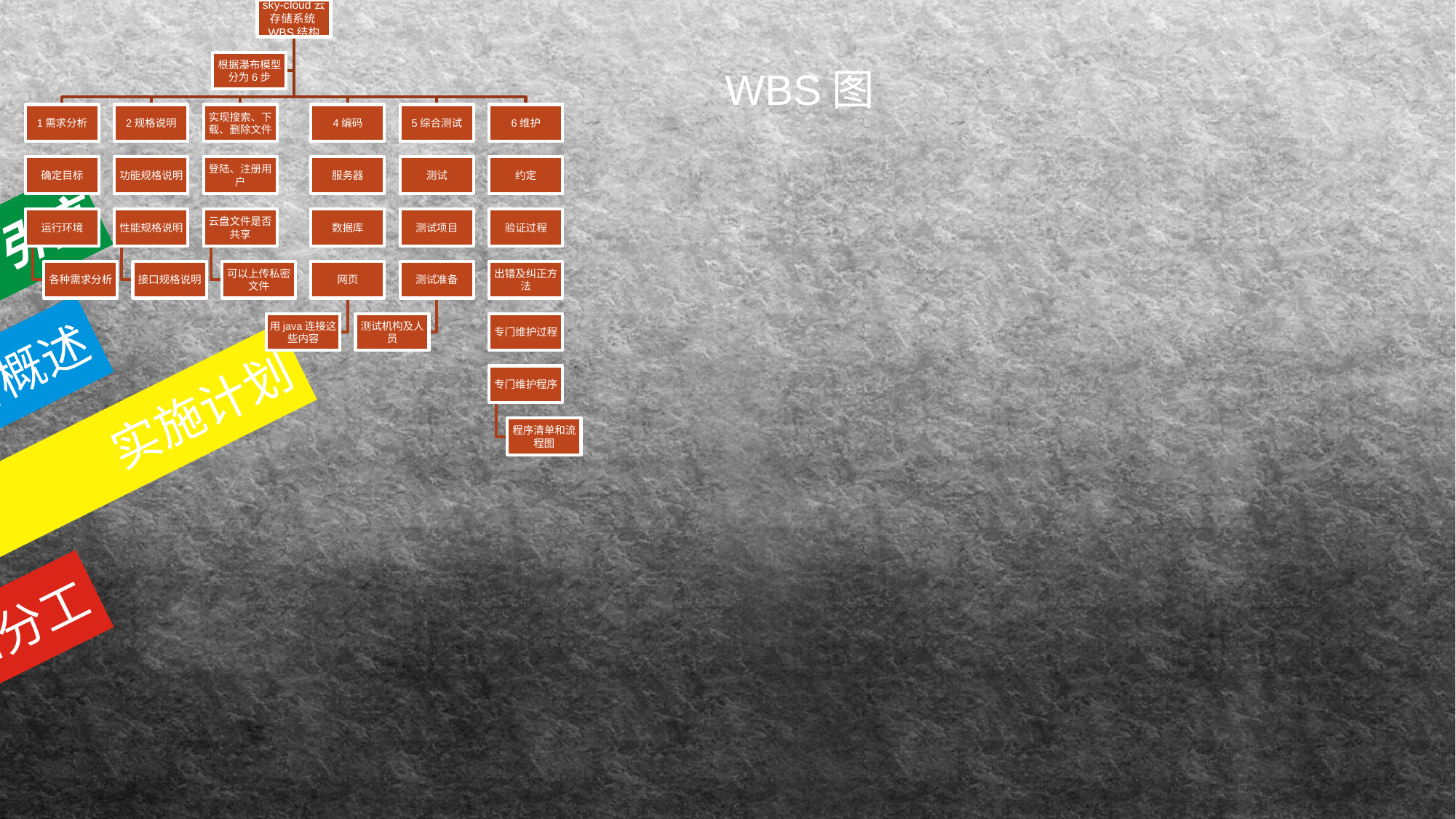

WBS图
sky-cloud云存储系统WBS结构
1需求分析
确定目标
运行环境
各种需求分析
2规格说明
功能规格说明
性能规格说明
接口规格说明
实现搜索、下载、删除文件
登陆、注册用户
云盘文件是否共享
可以上传私密文件
4编码
服务器
数据库
网页
用java连接这些内容
5综合测试
测试
测试项目
测试准备
测试机构及人员
6维护
约定
验证过程
出错及纠正方法
专门维护过程
专门维护程序
程序清单和流程图
根据瀑布模型分为6步
引言
项目概述
实施计划
人员组织和分工